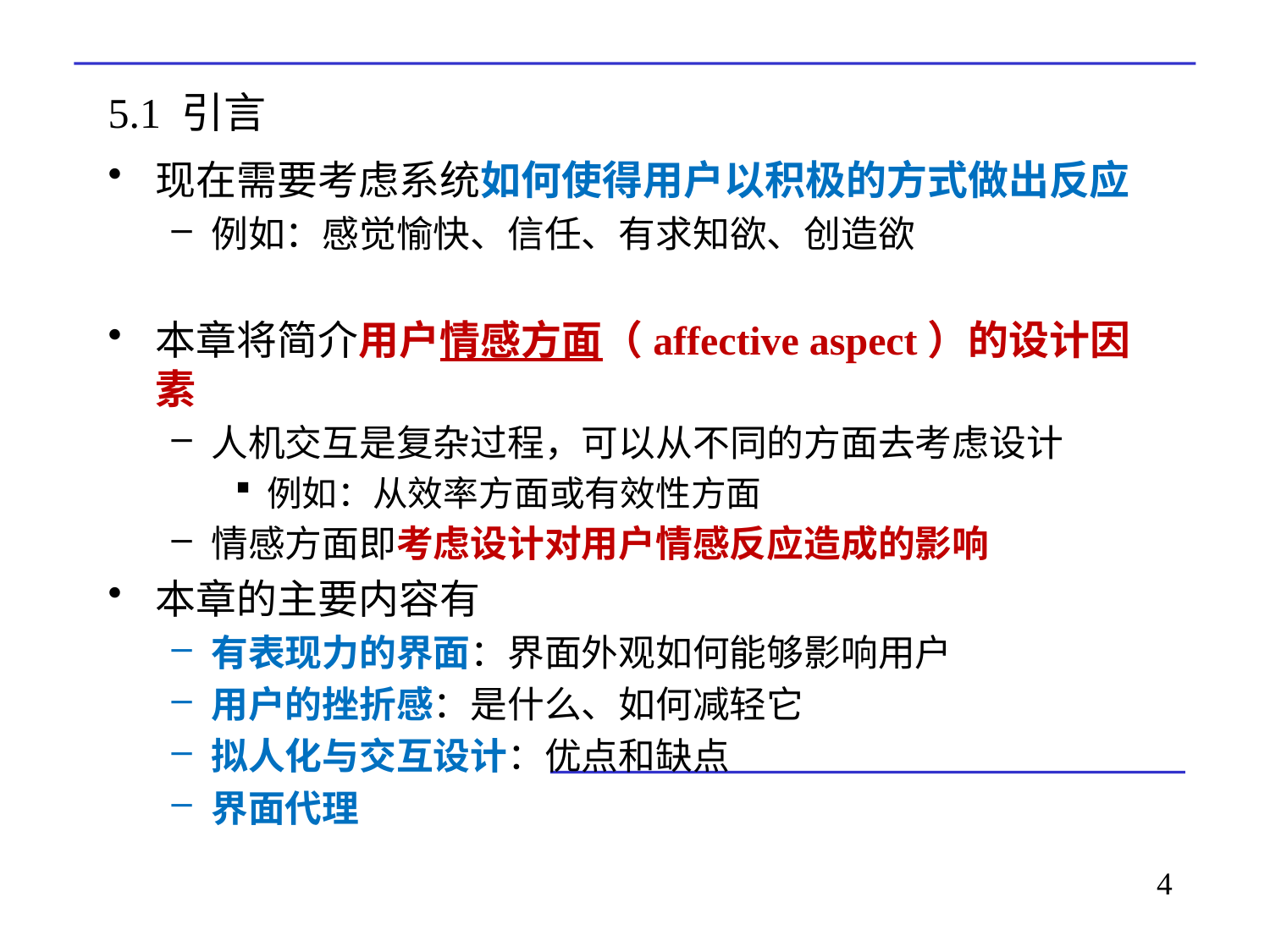

# 5.1 引言
现在需要考虑系统如何使得用户以积极的方式做出反应
例如：感觉愉快、信任、有求知欲、创造欲

本章将简介用户情感方面（affective aspect）的设计因素
人机交互是复杂过程，可以从不同的方面去考虑设计
例如：从效率方面或有效性方面
情感方面即考虑设计对用户情感反应造成的影响
本章的主要内容有
有表现力的界面：界面外观如何能够影响用户
用户的挫折感：是什么、如何减轻它
拟人化与交互设计：优点和缺点
界面代理
4